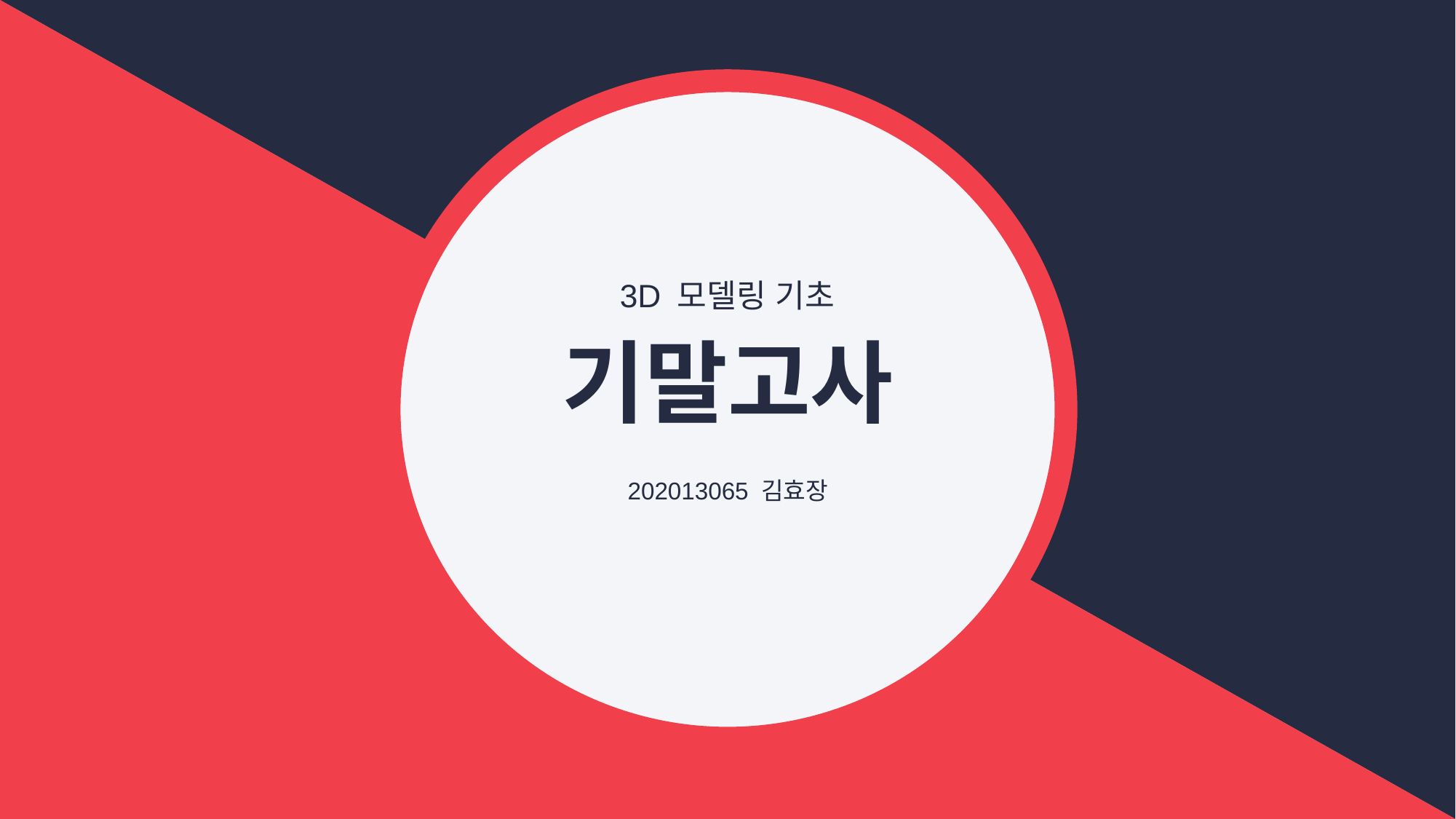

3D 모델링 기초
# 기말고사
202013065 김효장